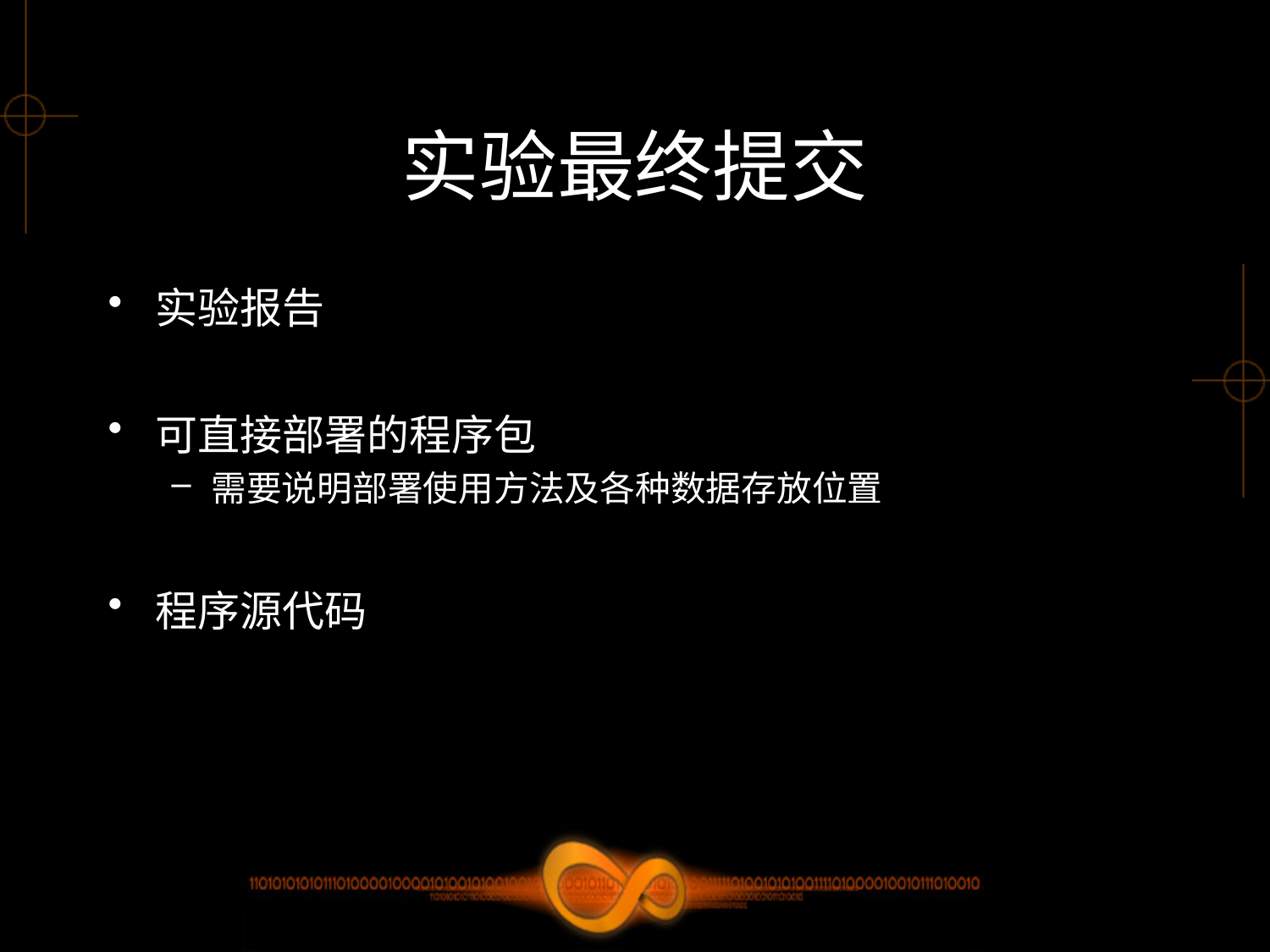

# 实验最终提交
实验报告

可直接部署的程序包
需要说明部署使用方法及各种数据存放位置

程序源代码